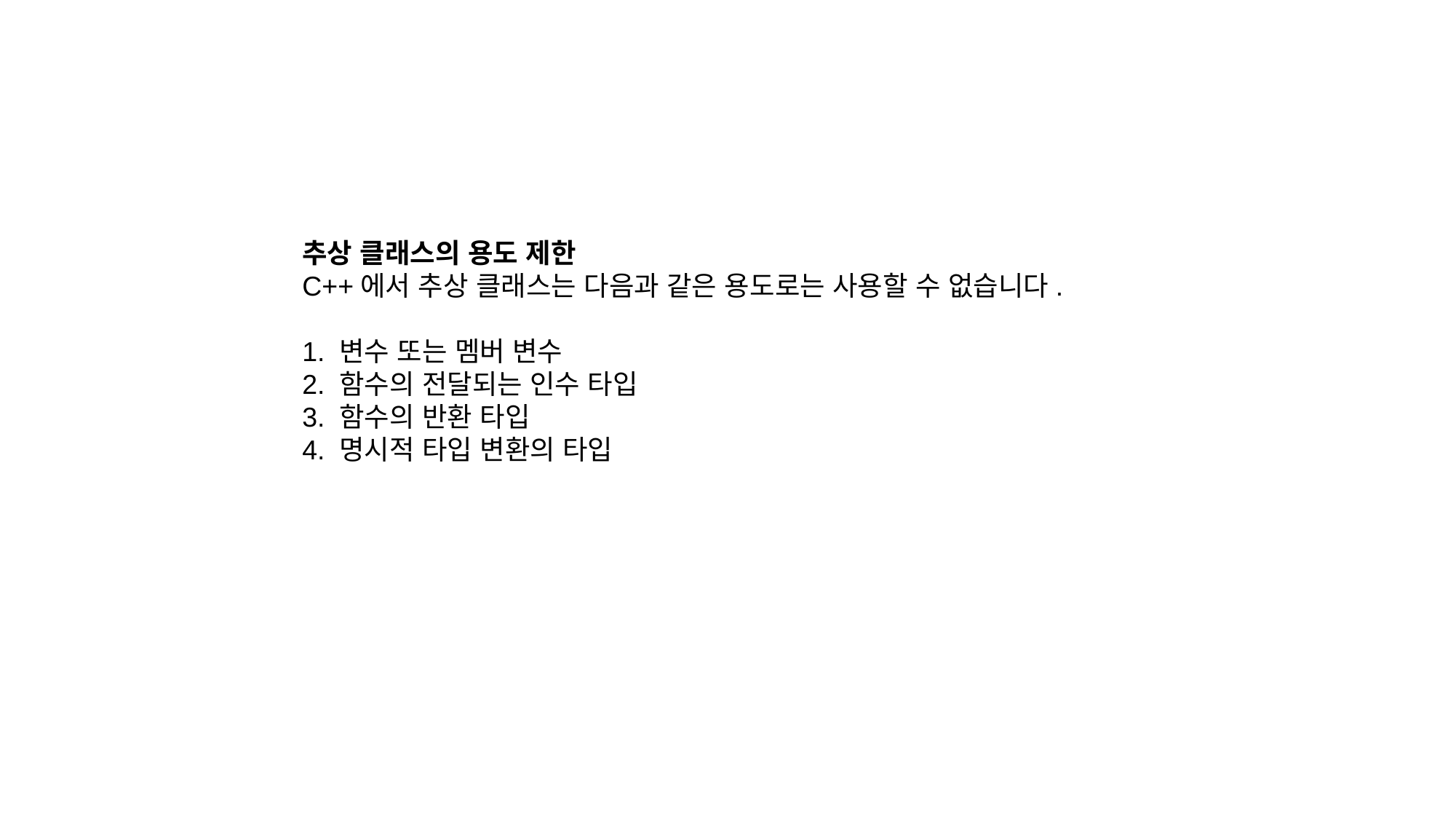

추상 클래스의 용도 제한
C++에서 추상 클래스는 다음과 같은 용도로는 사용할 수 없습니다.

1. 변수 또는 멤버 변수
2. 함수의 전달되는 인수 타입
3. 함수의 반환 타입
4. 명시적 타입 변환의 타입